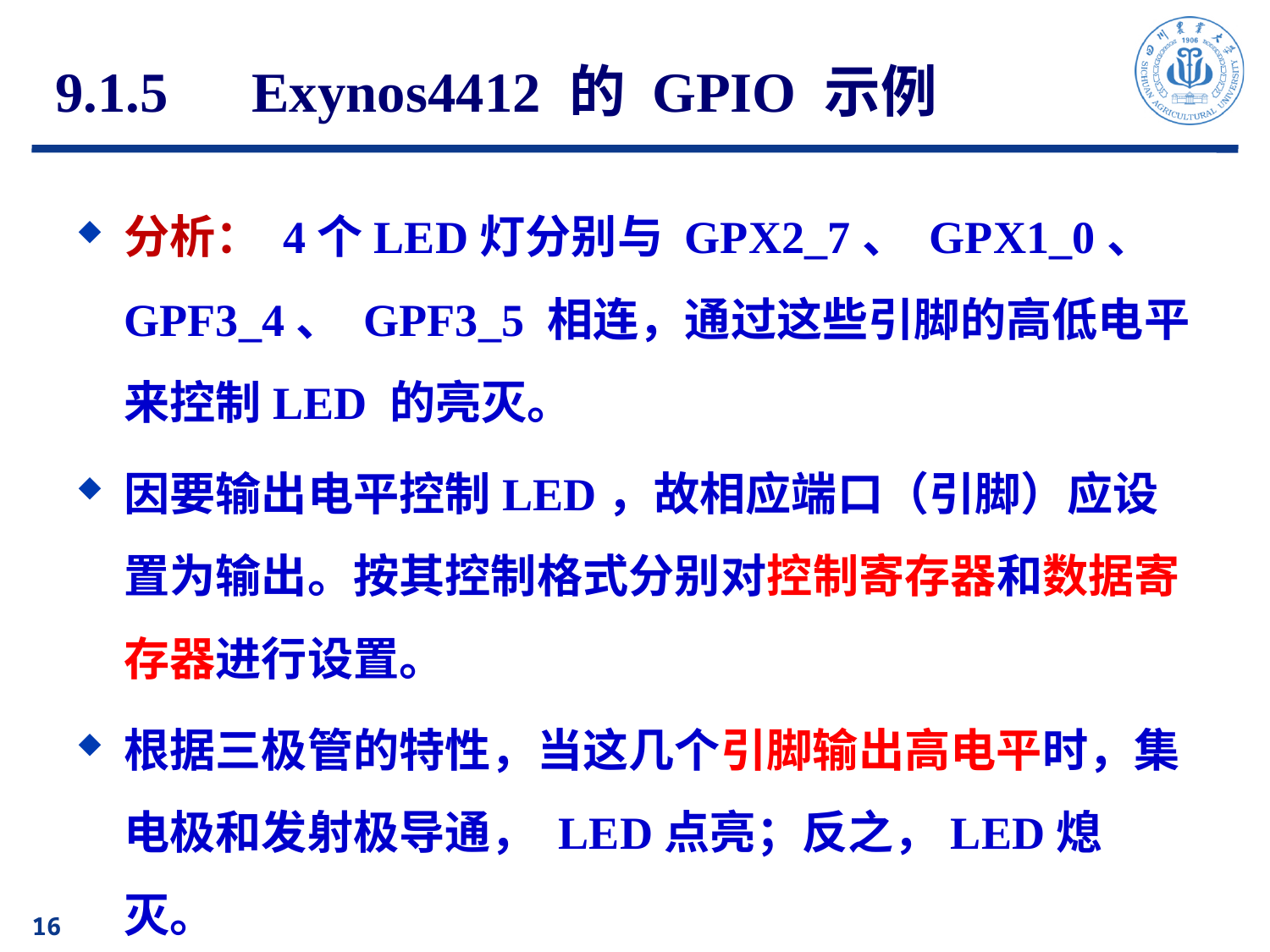

9.1.5　Exynos4412 的 GPIO 示例
# 9.1.3　编写LED设备驱动程序
分析： 4个LED灯分别与 GPX2_7、 GPX1_0、 GPF3_4、 GPF3_5 相连，通过这些引脚的高低电平来控制LED 的亮灭。
因要输出电平控制LED，故相应端口（引脚）应设置为输出。按其控制格式分别对控制寄存器和数据寄存器进行设置。
根据三极管的特性，当这几个引脚输出高电平时，集电极和发射极导通， LED点亮；反之，LED熄灭。